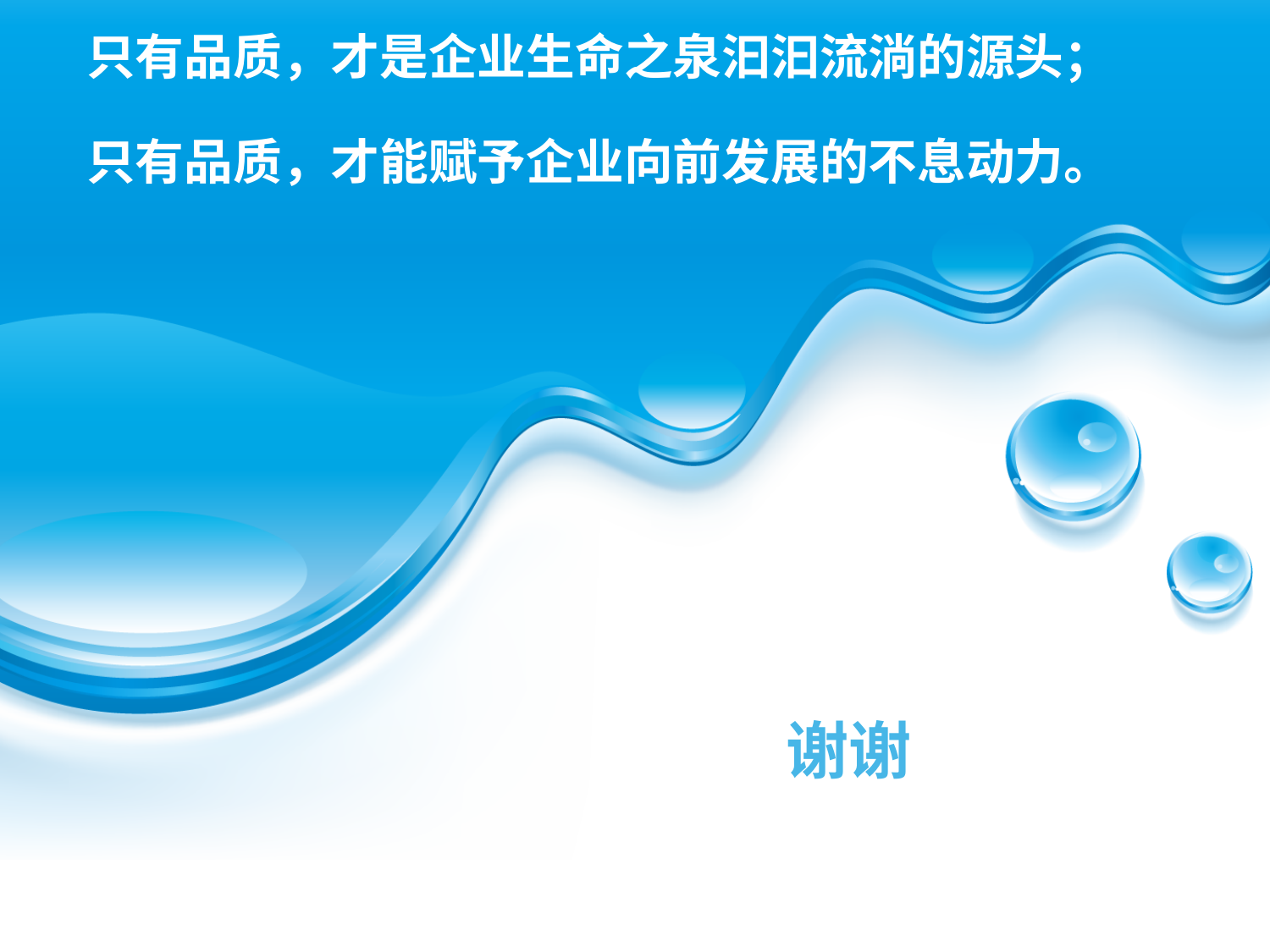

只有品质，才是企业生命之泉汩汩流淌的源头；

只有品质，才能赋予企业向前发展的不息动力。
# 谢谢